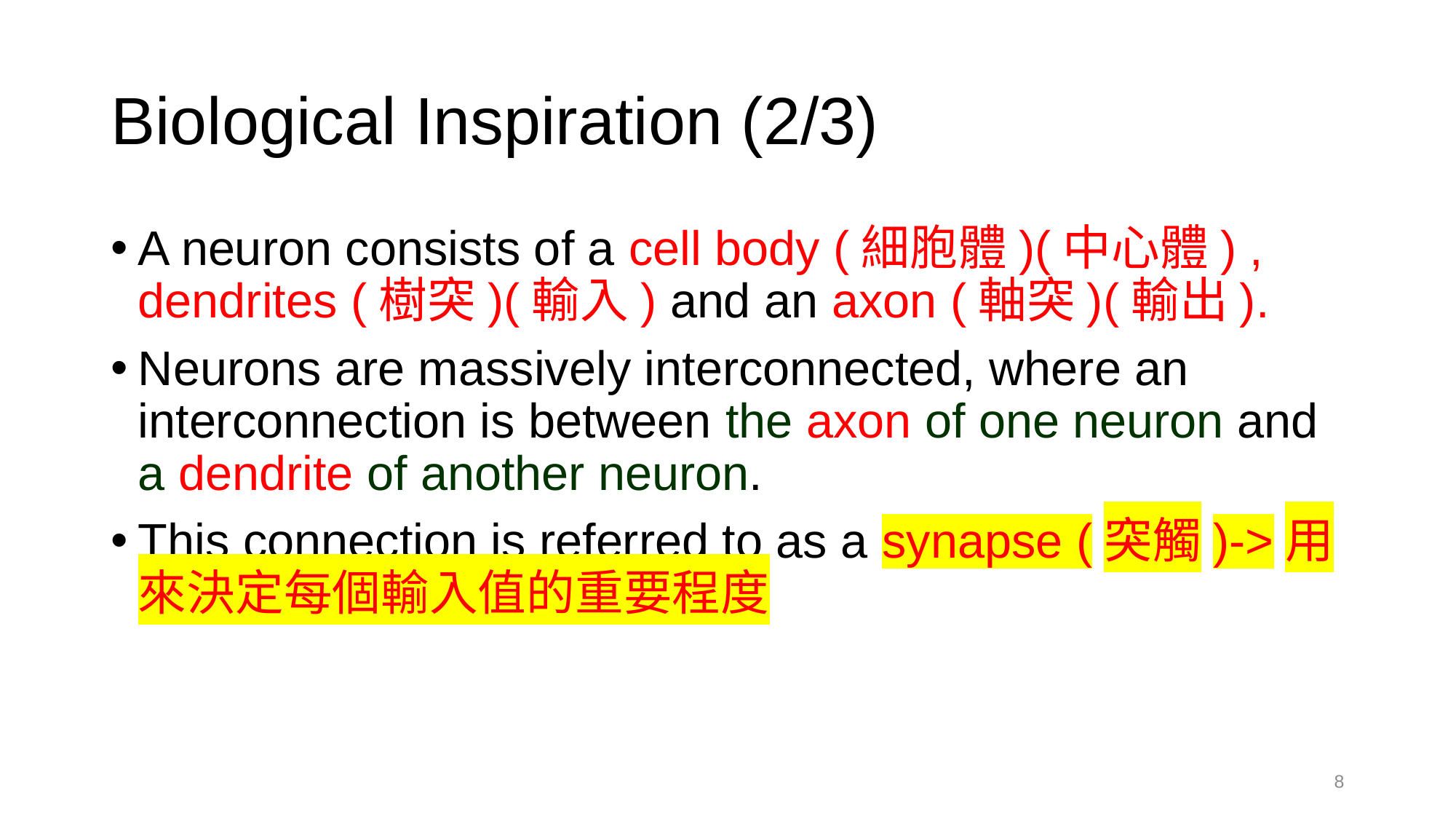

# Biological Inspiration (2/3)
A neuron consists of a cell body (細胞體)(中心體) , dendrites (樹突)(輸入) and an axon (軸突)(輸出).
Neurons are massively interconnected, where an interconnection is between the axon of one neuron and a dendrite of another neuron.
This connection is referred to as a synapse (突觸)->用來決定每個輸入值的重要程度
8